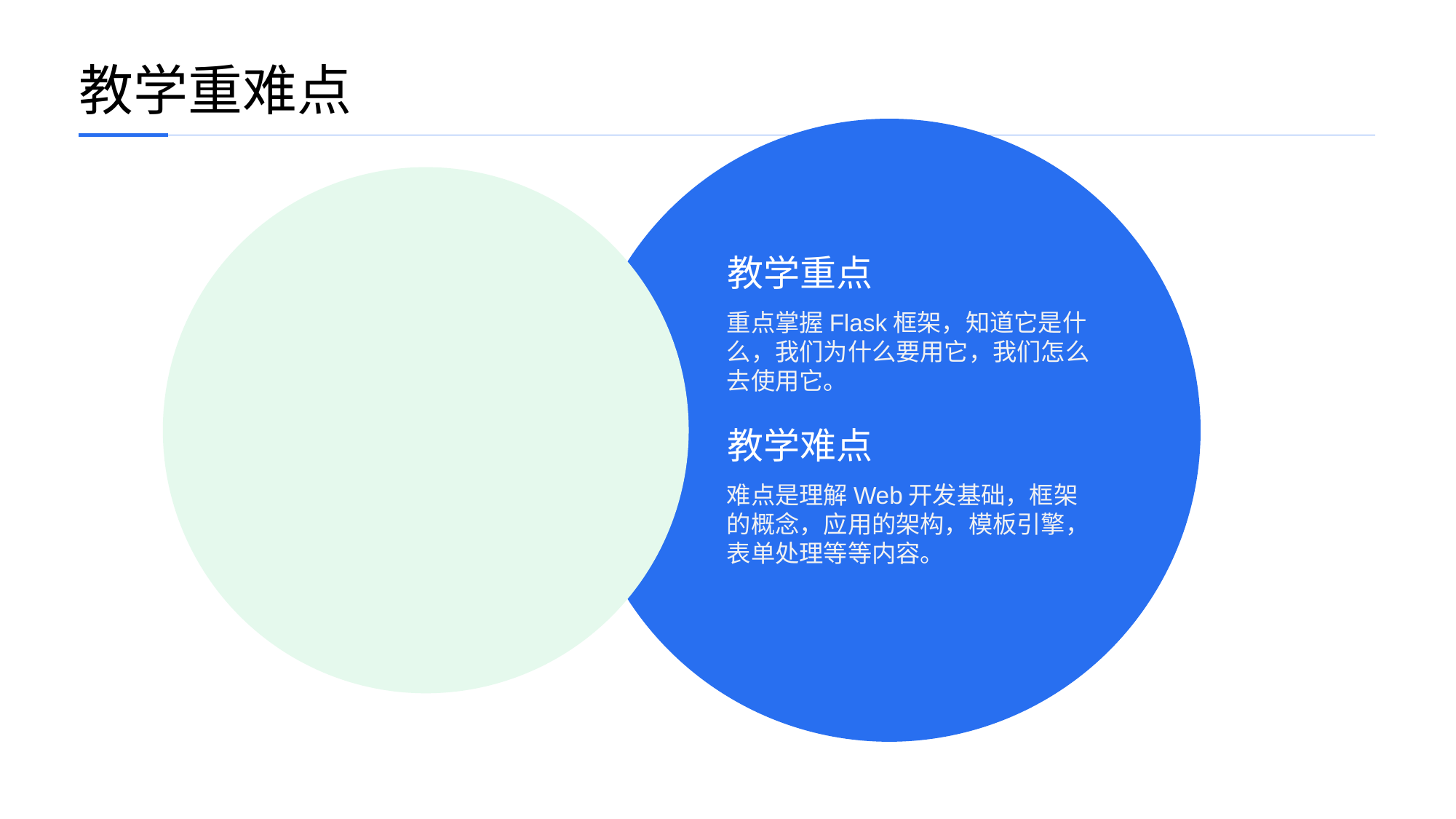

教学难点
教学重难点

教学重点
重点掌握Flask框架，知道它是什么，我们为什么要用它，我们怎么去使用它。
教学难点
难点是理解Web开发基础，框架的概念，应用的架构，模板引擎，表单处理等等内容。